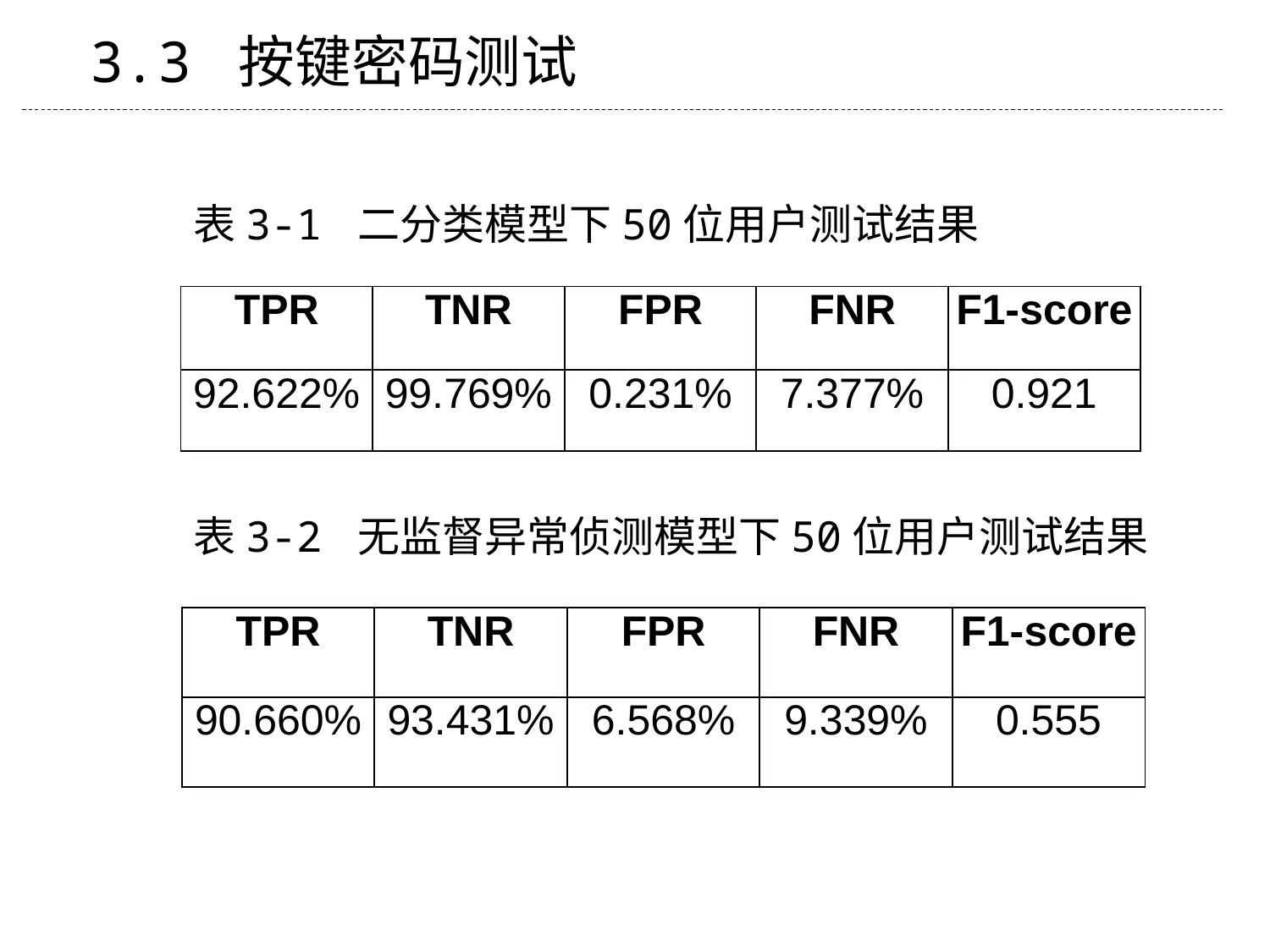

3.3 按键密码测试
表3-1 二分类模型下50位用户测试结果
| TPR | TNR | FPR | FNR | F1-score |
| --- | --- | --- | --- | --- |
| 92.622% | 99.769% | 0.231% | 7.377% | 0.921 |
表3-2 无监督异常侦测模型下50位用户测试结果
| TPR | TNR | FPR | FNR | F1-score |
| --- | --- | --- | --- | --- |
| 90.660% | 93.431% | 6.568% | 9.339% | 0.555 |